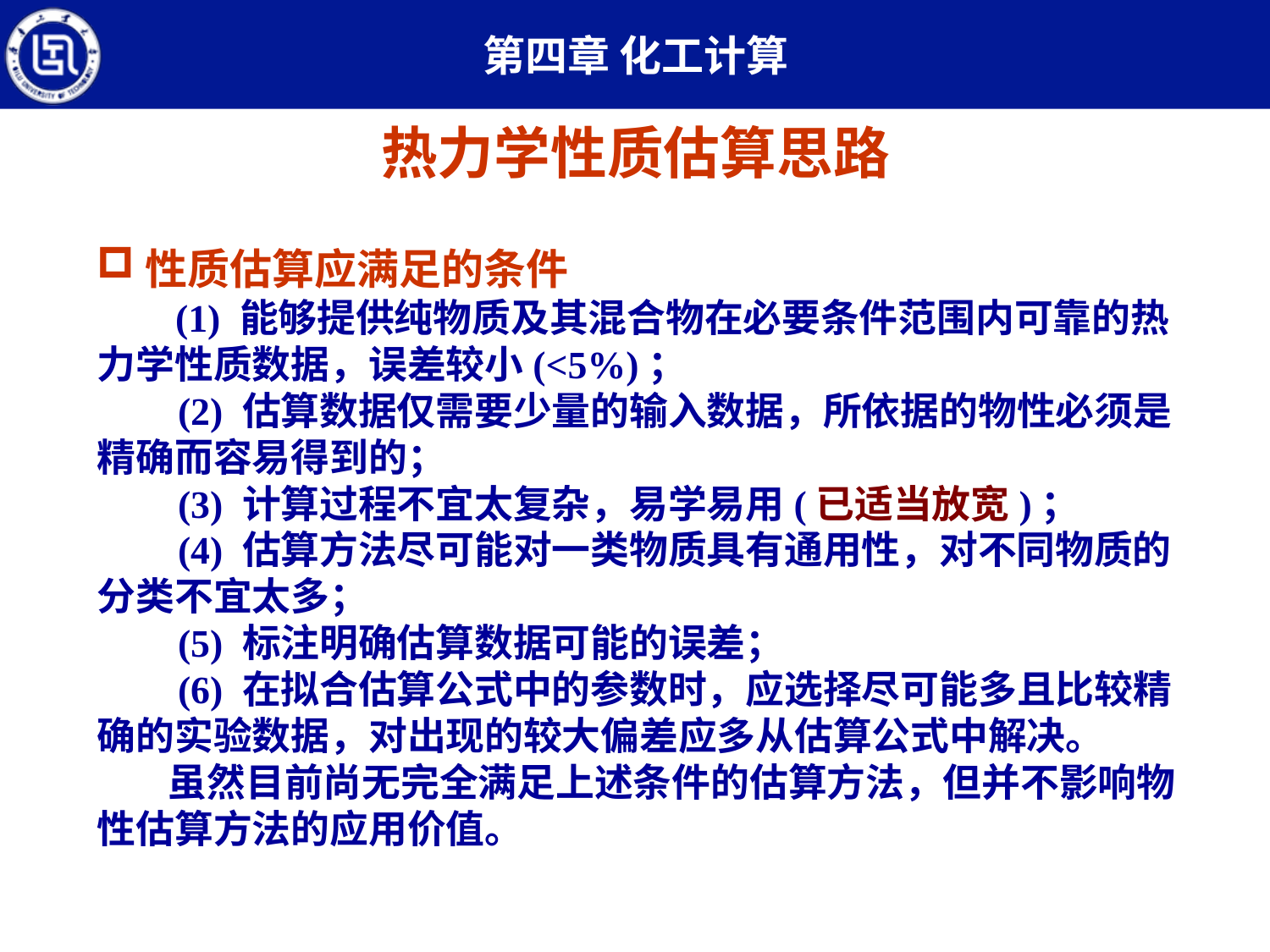

# 热力学性质估算思路
性质估算应满足的条件
        (1) 能够提供纯物质及其混合物在必要条件范围内可靠的热力学性质数据，误差较小(<5%)；
        (2) 估算数据仅需要少量的输入数据，所依据的物性必须是精确而容易得到的；
        (3) 计算过程不宜太复杂，易学易用(已适当放宽)；
        (4) 估算方法尽可能对一类物质具有通用性，对不同物质的分类不宜太多；
        (5) 标注明确估算数据可能的误差；
        (6) 在拟合估算公式中的参数时，应选择尽可能多且比较精确的实验数据，对出现的较大偏差应多从估算公式中解决。
        虽然目前尚无完全满足上述条件的估算方法，但并不影响物性估算方法的应用价值。